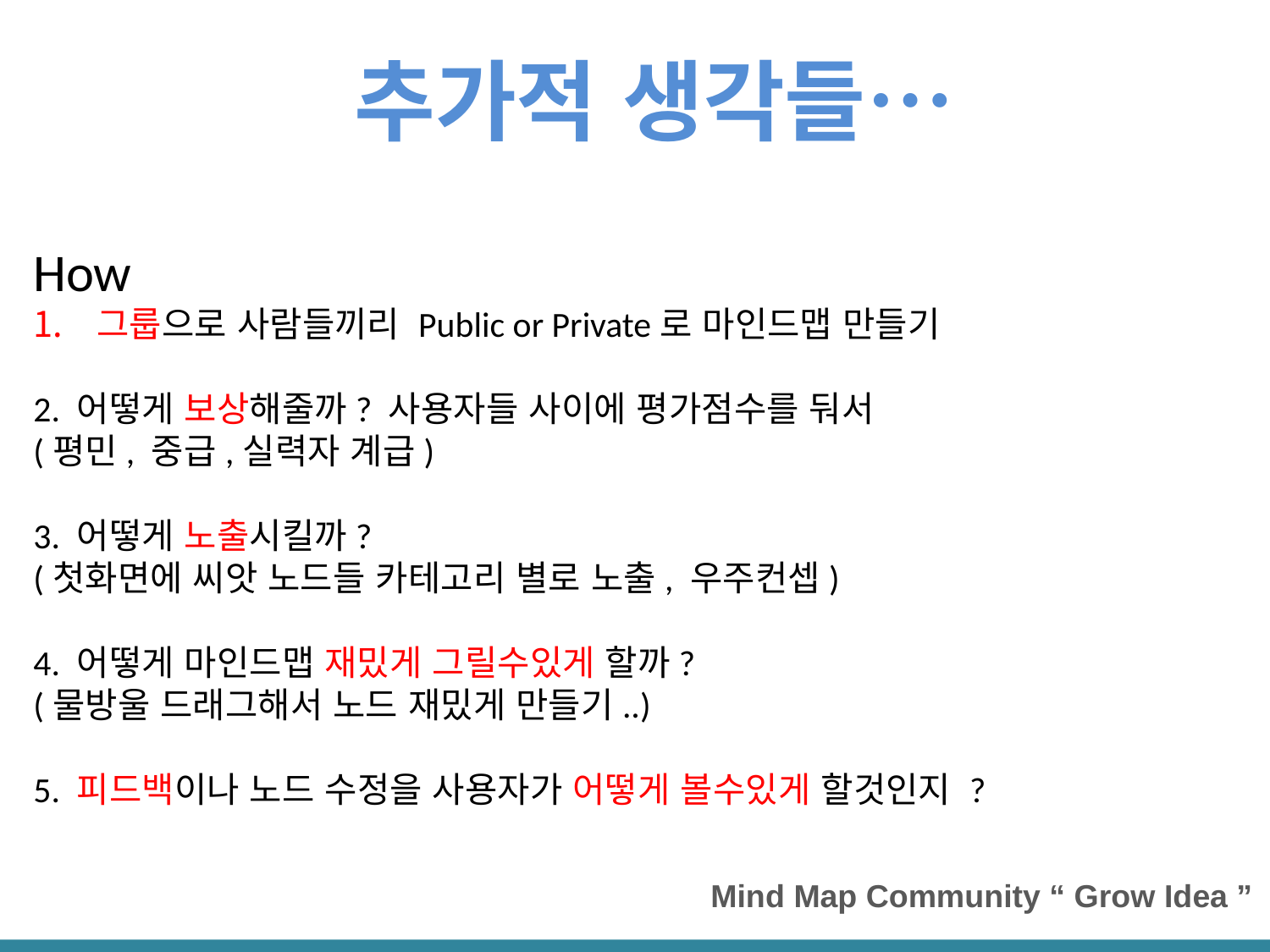

추가적 생각들…
How
그룹으로 사람들끼리 Public or Private로 마인드맵 만들기

2. 어떻게 보상해줄까? 사용자들 사이에 평가점수를 둬서
(평민, 중급,실력자 계급)

3. 어떻게 노출시킬까?
(첫화면에 씨앗 노드들 카테고리 별로 노출, 우주컨셉)

4. 어떻게 마인드맵 재밌게 그릴수있게 할까?
(물방울 드래그해서 노드 재밌게 만들기..)

5. 피드백이나 노드 수정을 사용자가 어떻게 볼수있게 할것인지 ?
Mind Map Community “ Grow Idea ”